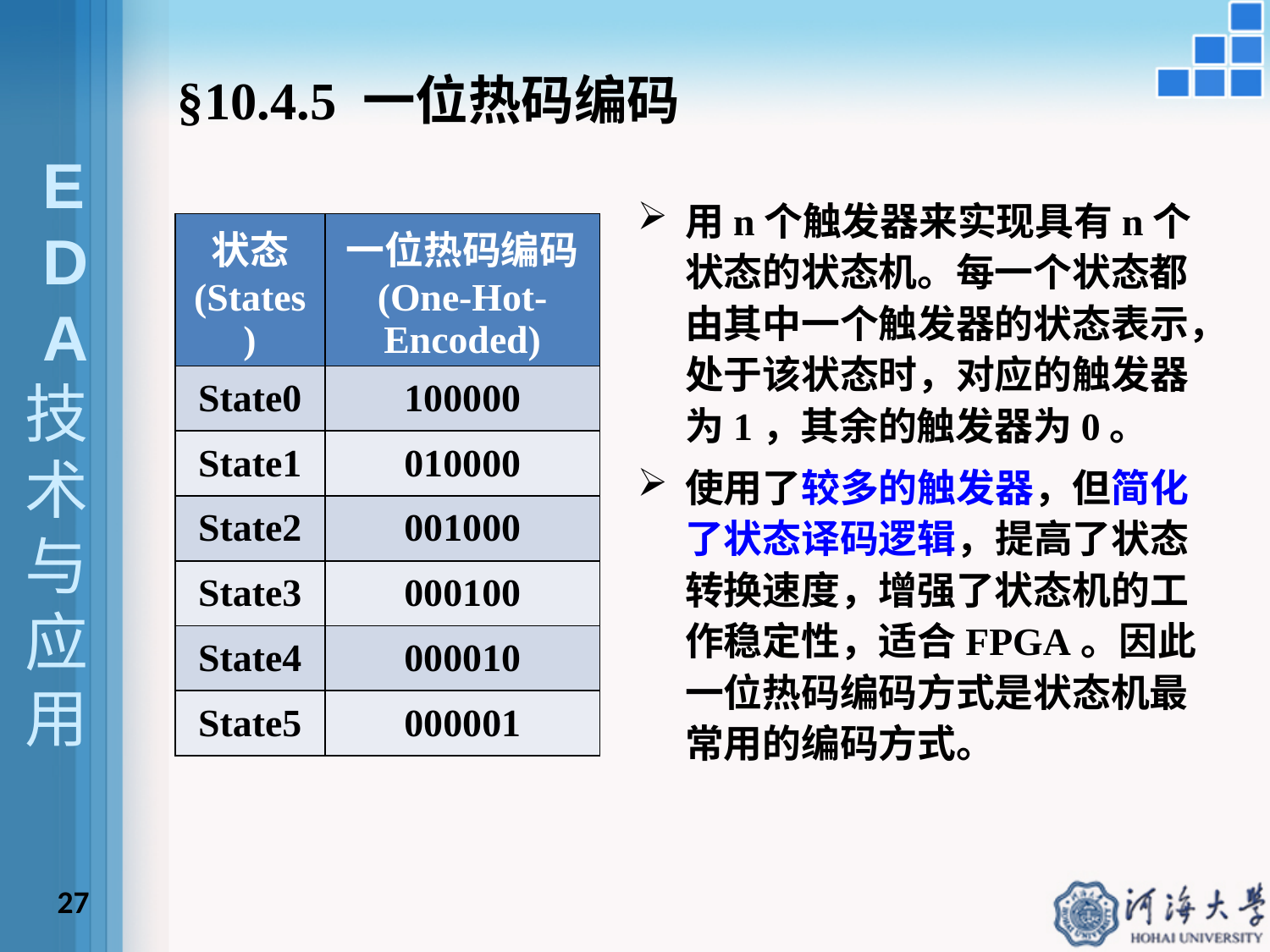

§10.4.5 一位热码编码
 E
 D
 A技术与应用
用n个触发器来实现具有n个状态的状态机。每一个状态都由其中一个触发器的状态表示，处于该状态时，对应的触发器为1，其余的触发器为0。
使用了较多的触发器，但简化了状态译码逻辑，提高了状态转换速度，增强了状态机的工作稳定性，适合FPGA。因此一位热码编码方式是状态机最常用的编码方式。
| 状态 (States) | 一位热码编码 (One-Hot-Encoded) |
| --- | --- |
| State0 | 100000 |
| State1 | 010000 |
| State2 | 001000 |
| State3 | 000100 |
| State4 | 000010 |
| State5 | 000001 |
27